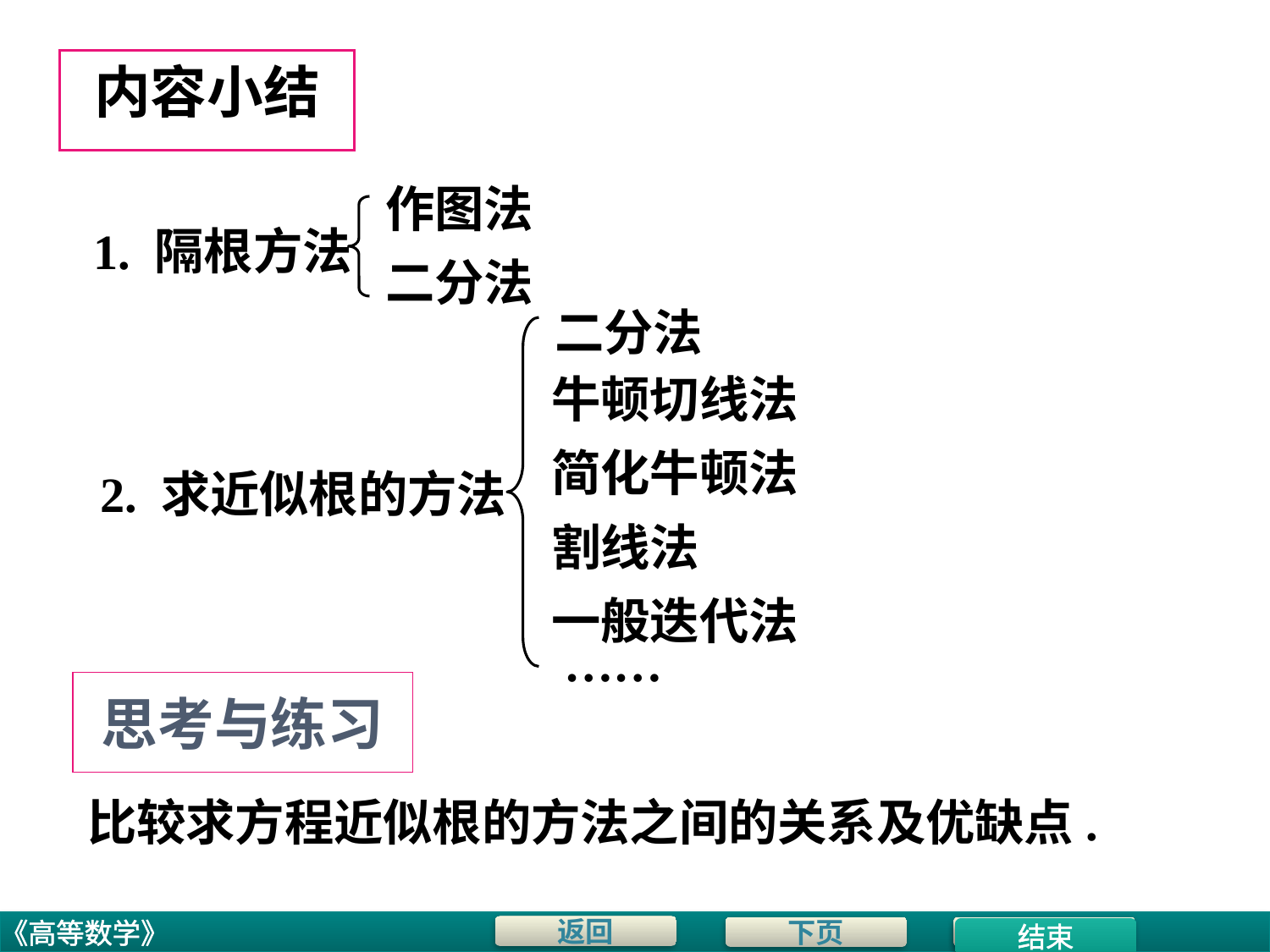

# 内容小结
作图法

1. 隔根方法
二分法
二分法

牛顿切线法
简化牛顿法
2. 求近似根的方法
割线法
一般迭代法
……
思考与练习
比较求方程近似根的方法之间的关系及优缺点.
结束